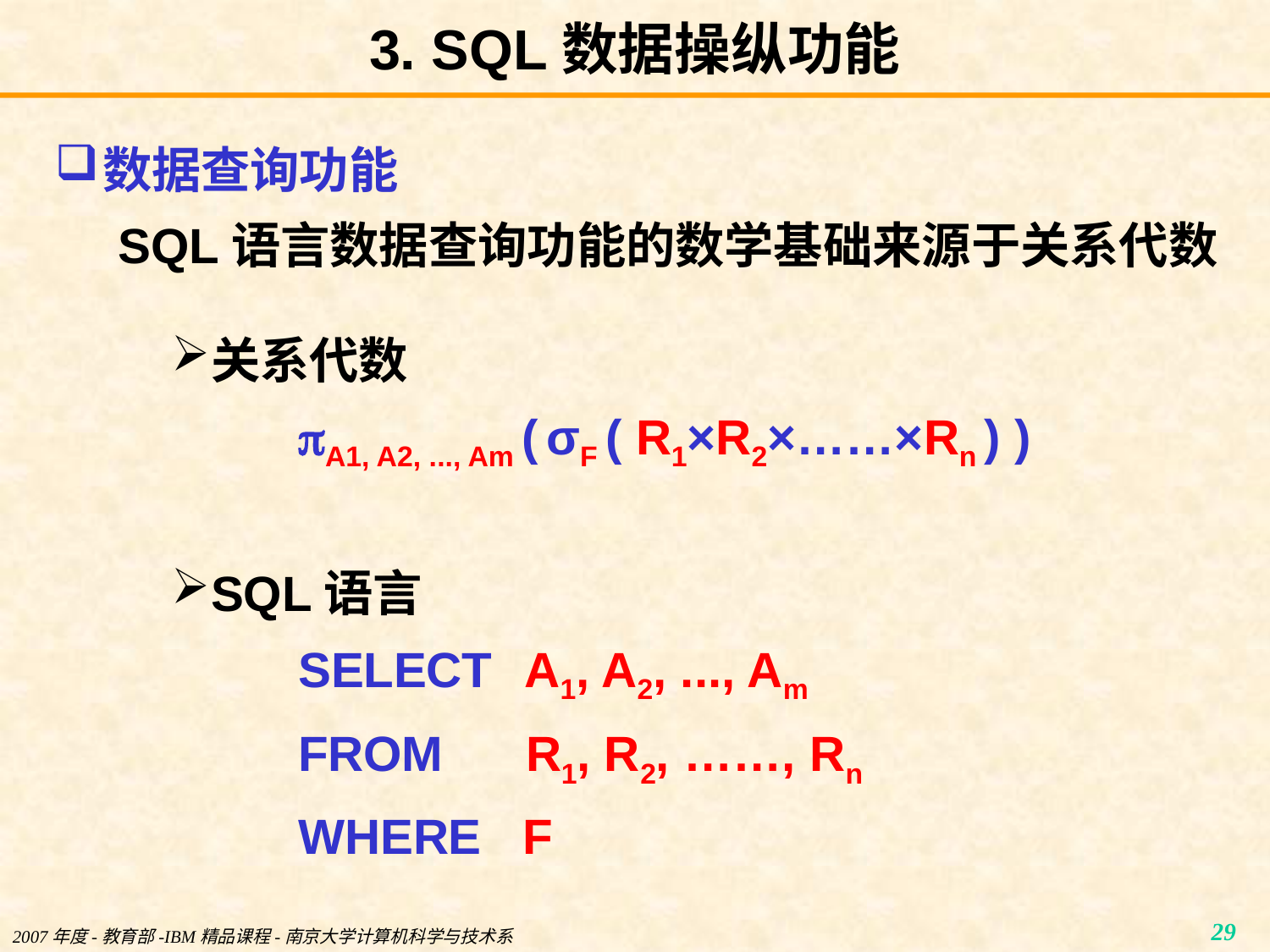

# 3. SQL数据操纵功能
数据查询功能
SQL语言数据查询功能的数学基础来源于关系代数
关系代数
πA1, A2, ..., Am ( σF ( R1×R2×……×Rn ) )
SQL语言
SELECT   A1, A2, ..., Am
FROM      R1, R2, ……, Rn
WHERE   F
29
2007年度-教育部-IBM精品课程-南京大学计算机科学与技术系